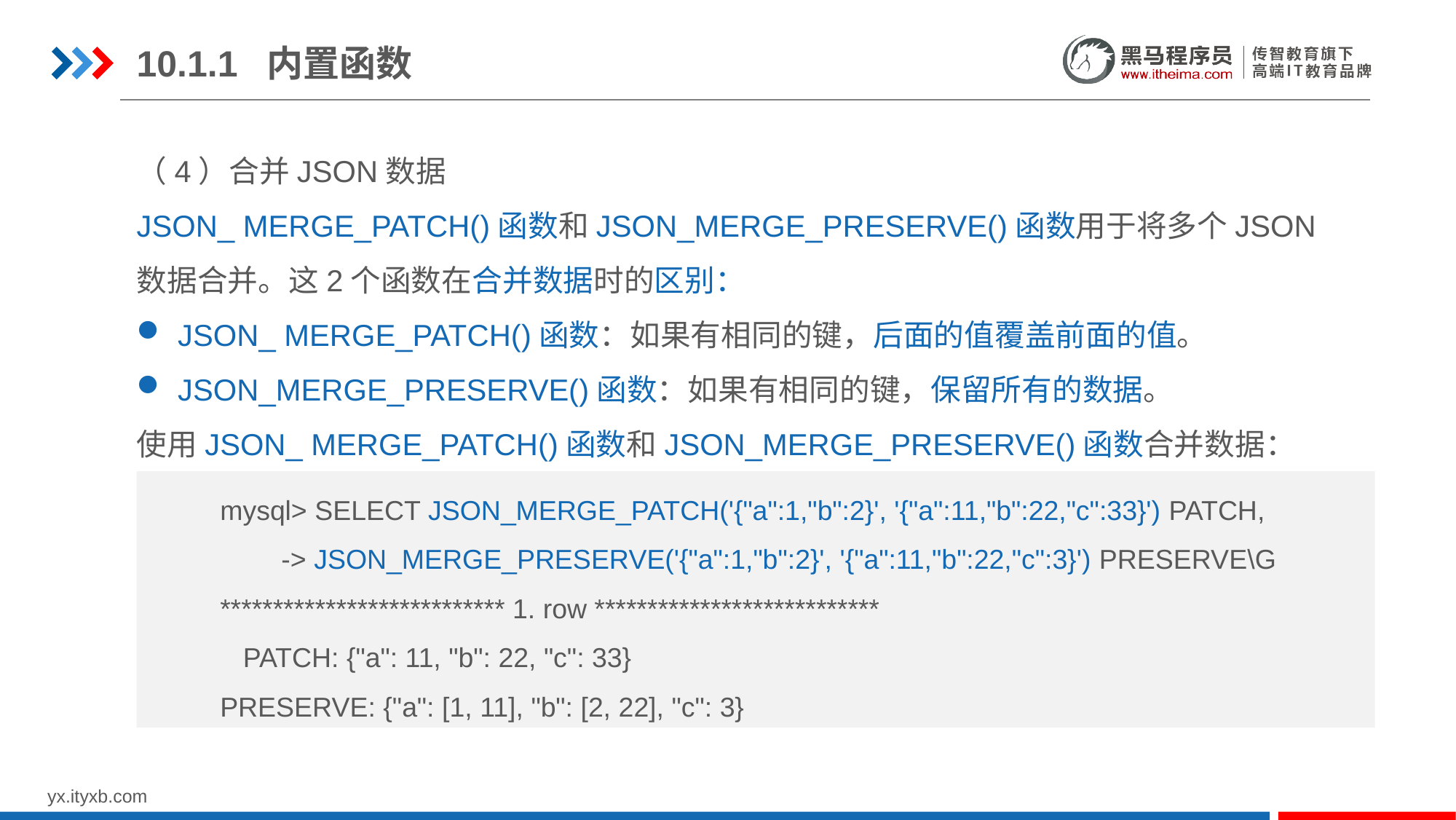

10.1.1  内置函数
（4）合并JSON数据
JSON_ MERGE_PATCH()函数和JSON_MERGE_PRESERVE()函数用于将多个JSON数据合并。这2个函数在合并数据时的区别：
JSON_ MERGE_PATCH()函数：如果有相同的键，后面的值覆盖前面的值。
JSON_MERGE_PRESERVE()函数：如果有相同的键，保留所有的数据。
使用JSON_ MERGE_PATCH()函数和JSON_MERGE_PRESERVE()函数合并数据：
mysql> SELECT JSON_MERGE_PATCH('{"a":1,"b":2}', '{"a":11,"b":22,"c":33}') PATCH,
        -> JSON_MERGE_PRESERVE('{"a":1,"b":2}', '{"a":11,"b":22,"c":3}') PRESERVE\G
*************************** 1. row ***************************
   PATCH: {"a": 11, "b": 22, "c": 33}
PRESERVE: {"a": [1, 11], "b": [2, 22], "c": 3}